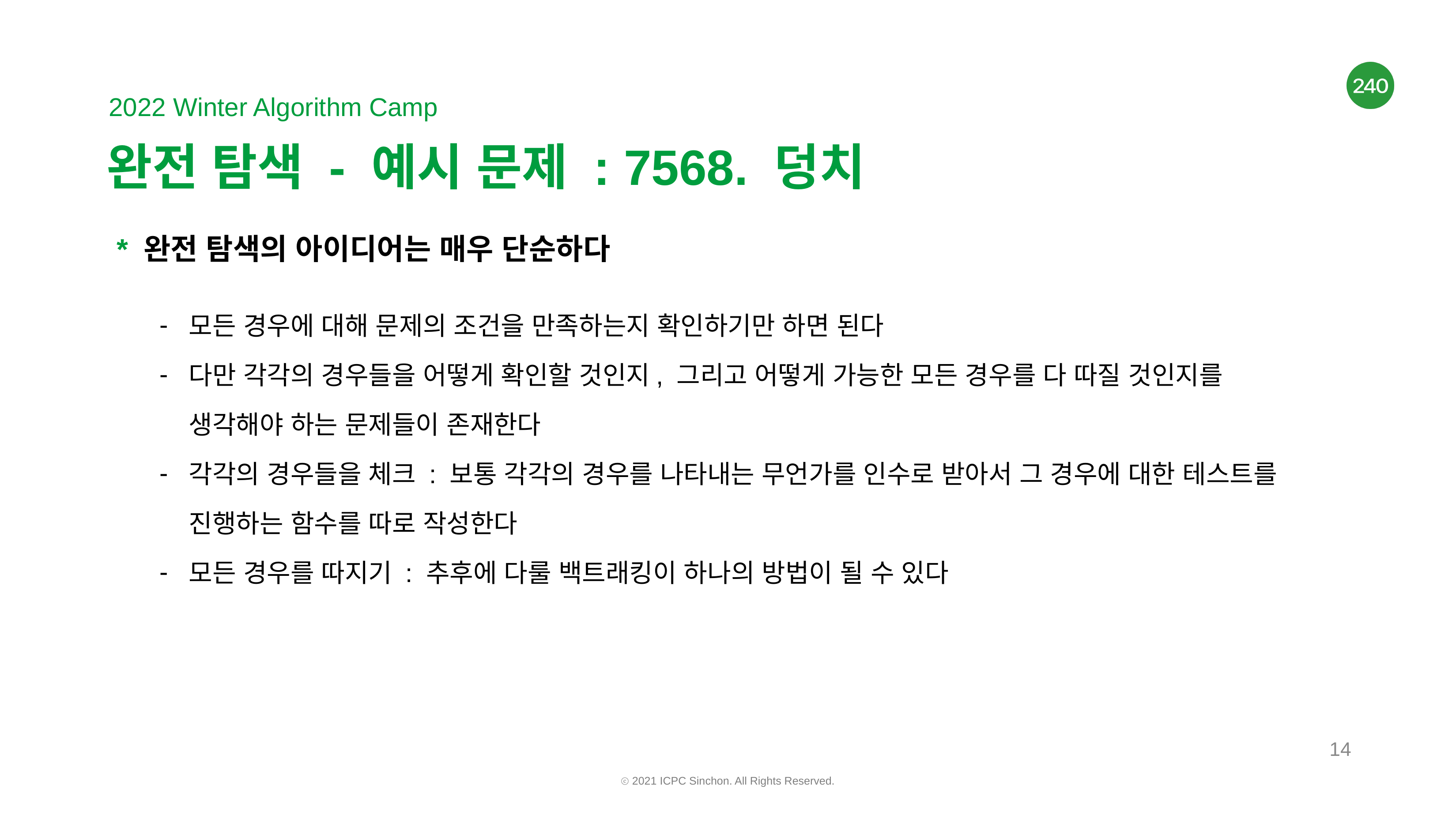

# 완전 탐색 - 예시 문제 : 7568. 덩치
* 완전 탐색의 아이디어는 매우 단순하다
모든 경우에 대해 문제의 조건을 만족하는지 확인하기만 하면 된다
다만 각각의 경우들을 어떻게 확인할 것인지, 그리고 어떻게 가능한 모든 경우를 다 따질 것인지를 생각해야 하는 문제들이 존재한다
각각의 경우들을 체크 : 보통 각각의 경우를 나타내는 무언가를 인수로 받아서 그 경우에 대한 테스트를 진행하는 함수를 따로 작성한다
모든 경우를 따지기 : 추후에 다룰 백트래킹이 하나의 방법이 될 수 있다
14
ⓒ 2021 ICPC Sinchon. All Rights Reserved.